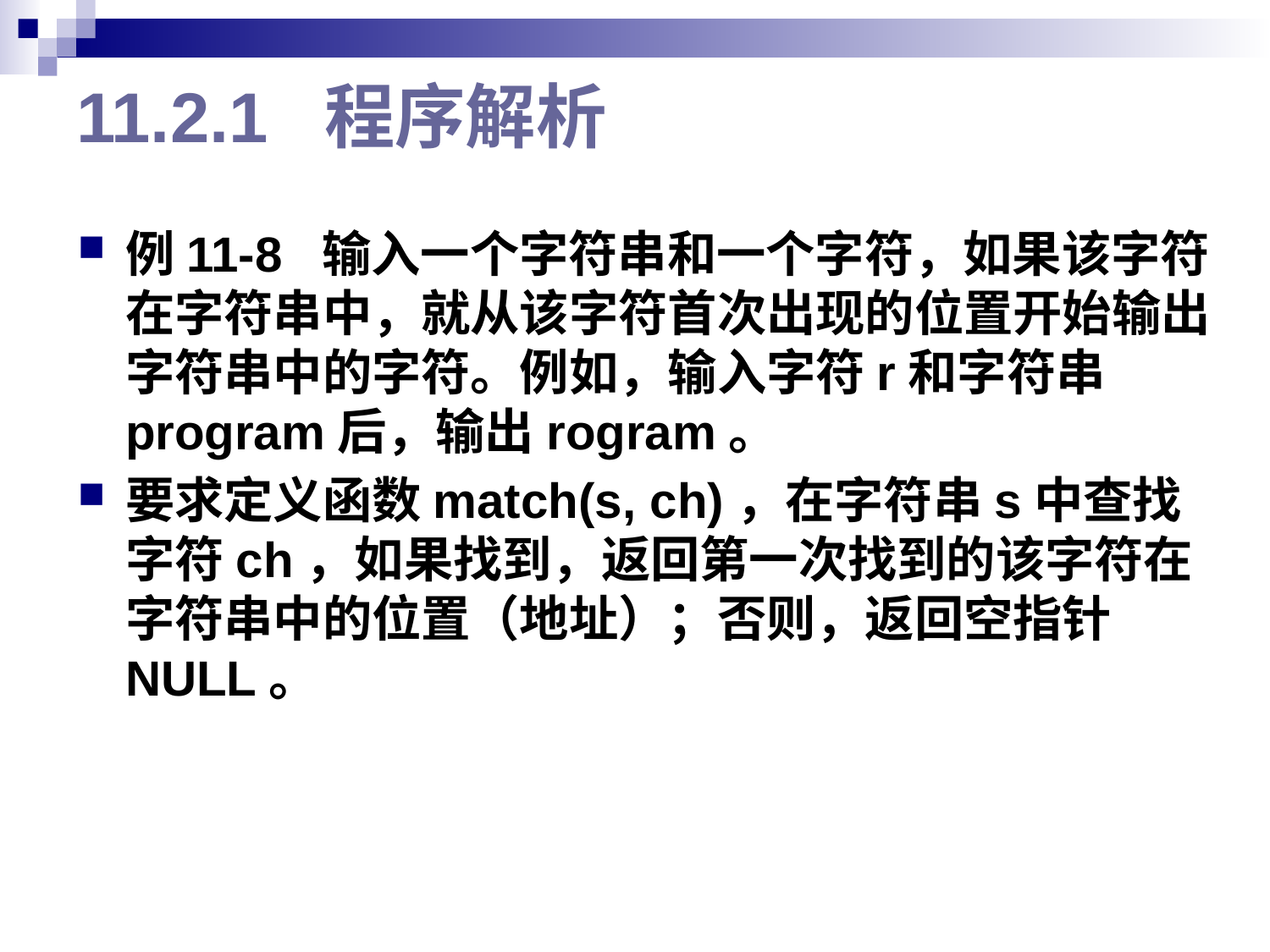

# 11.2.1  程序解析
例11-8  输入一个字符串和一个字符，如果该字符在字符串中，就从该字符首次出现的位置开始输出字符串中的字符。例如，输入字符r和字符串program后，输出rogram。
要求定义函数match(s, ch)，在字符串s中查找字符ch，如果找到，返回第一次找到的该字符在字符串中的位置（地址）；否则，返回空指针NULL。